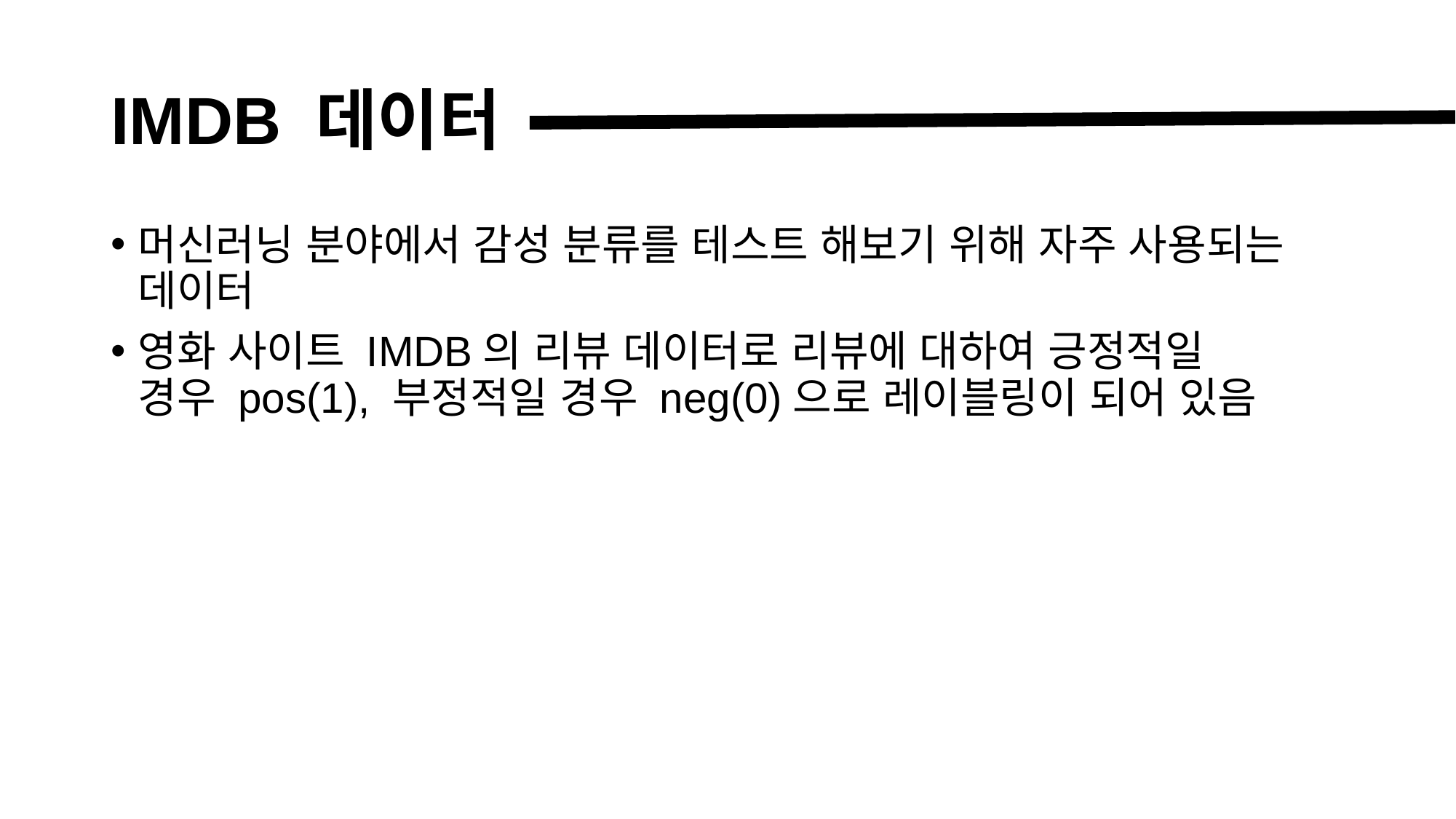

# IMDB 데이터
머신러닝 분야에서 감성 분류를 테스트 해보기 위해 자주 사용되는 데이터
영화 사이트 IMDB의 리뷰 데이터로 리뷰에 대하여 긍정적일
경우 pos(1), 부정적일 경우 neg(0)으로 레이블링이 되어 있음